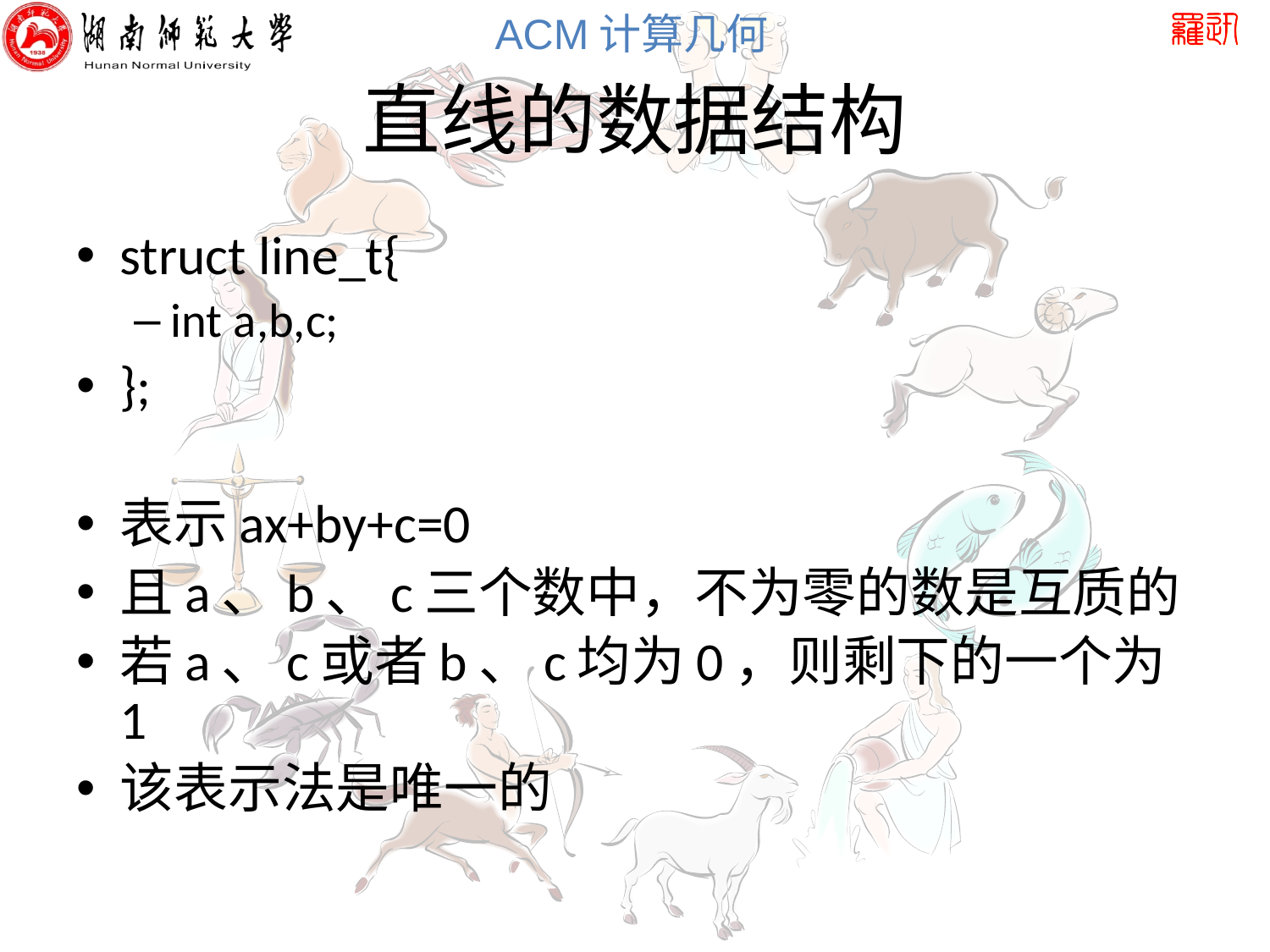

# 直线的数据结构
struct line_t{
int a,b,c;
};

表示ax+by+c=0
且a、b、c三个数中，不为零的数是互质的
若a、c或者b、c均为0，则剩下的一个为1
该表示法是唯一的